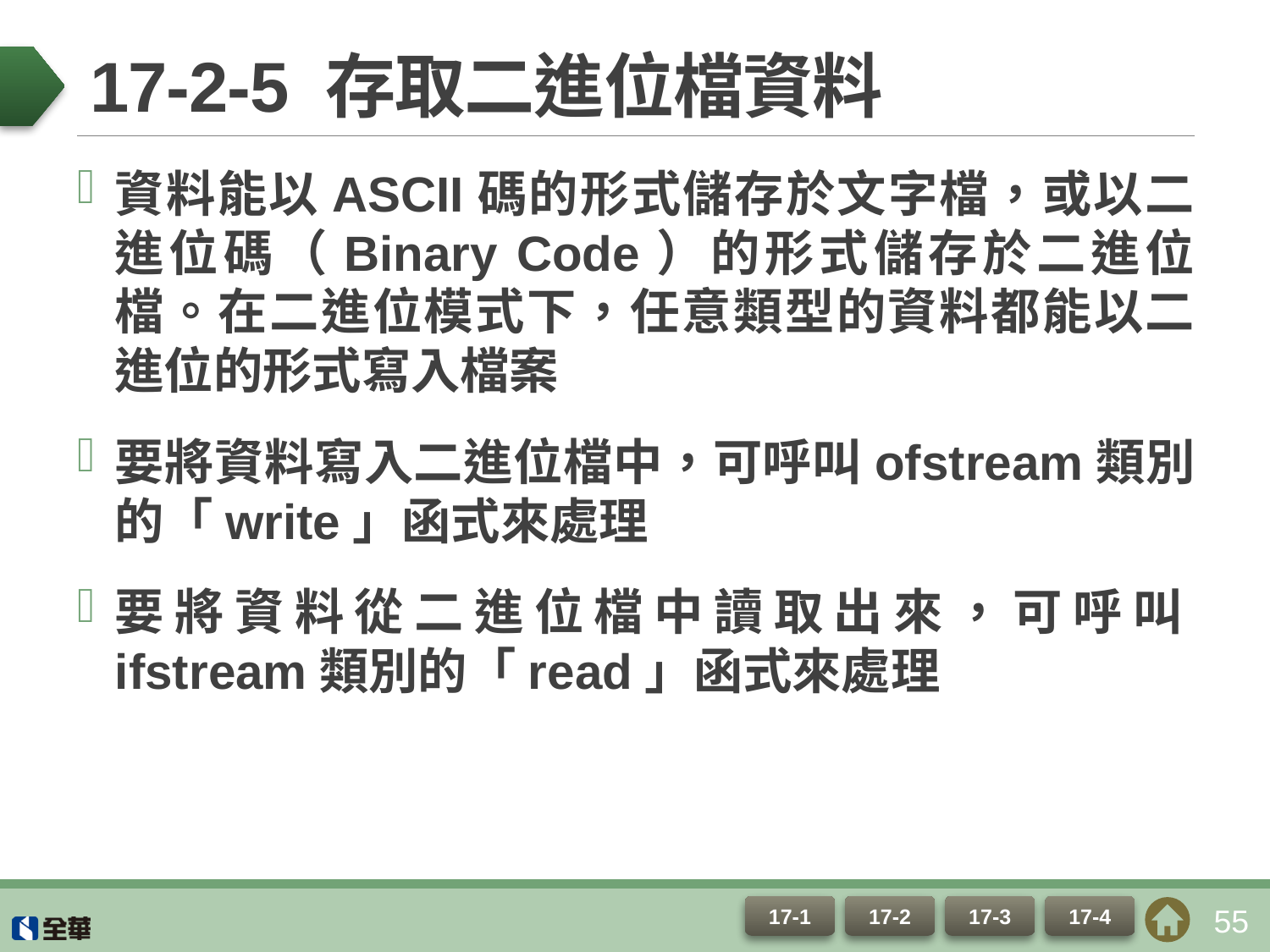

# 17-2-5 存取二進位檔資料
資料能以ASCII碼的形式儲存於文字檔，或以二進位碼（Binary Code）的形式儲存於二進位檔。在二進位模式下，任意類型的資料都能以二進位的形式寫入檔案
要將資料寫入二進位檔中，可呼叫ofstream類別的「write」函式來處理
要將資料從二進位檔中讀取出來，可呼叫ifstream類別的「read」函式來處理
55